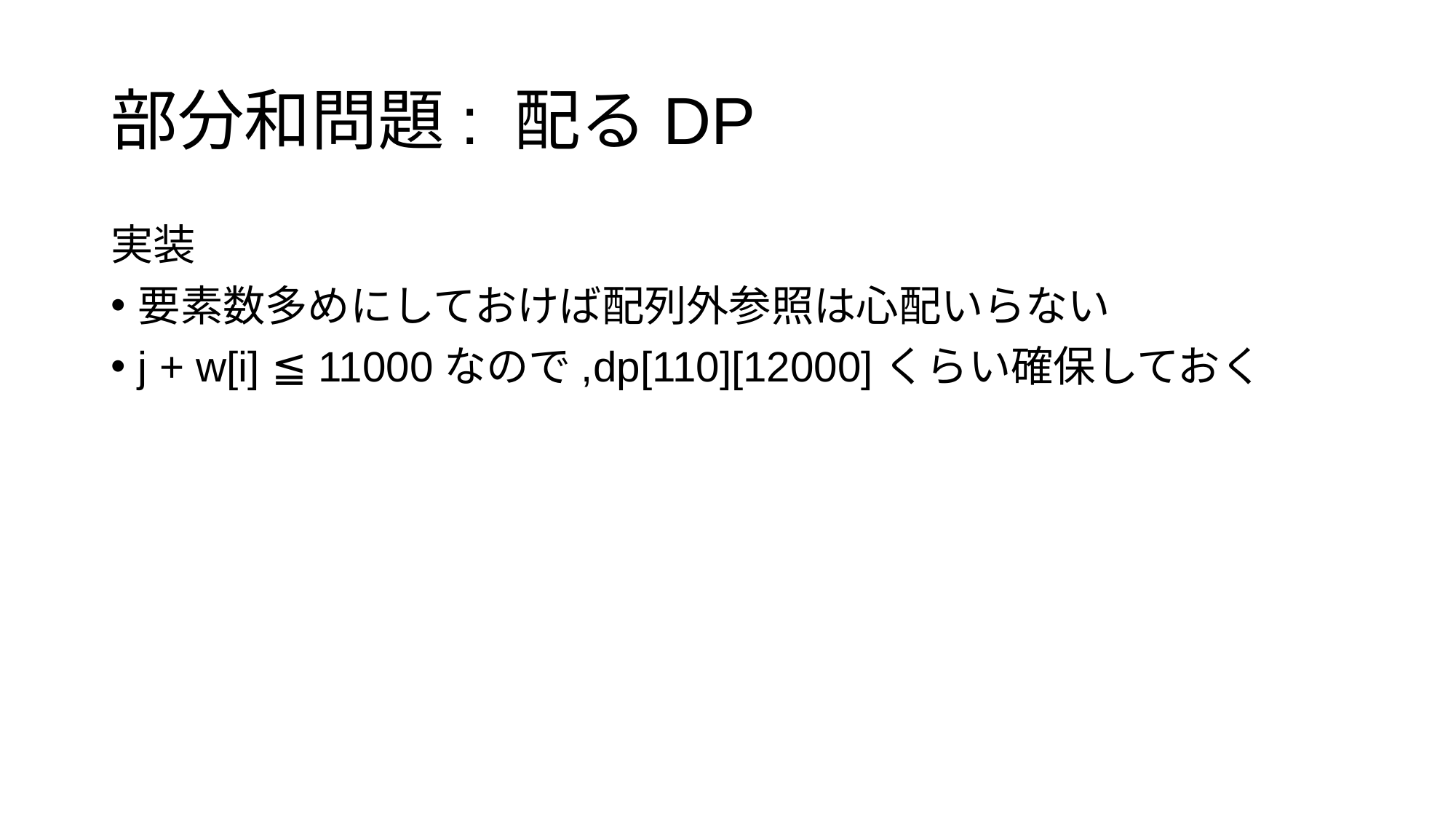

# 部分和問題: 配るDP
実装
要素数多めにしておけば配列外参照は心配いらない
j + w[i] ≦ 11000なので,dp[110][12000]くらい確保しておく